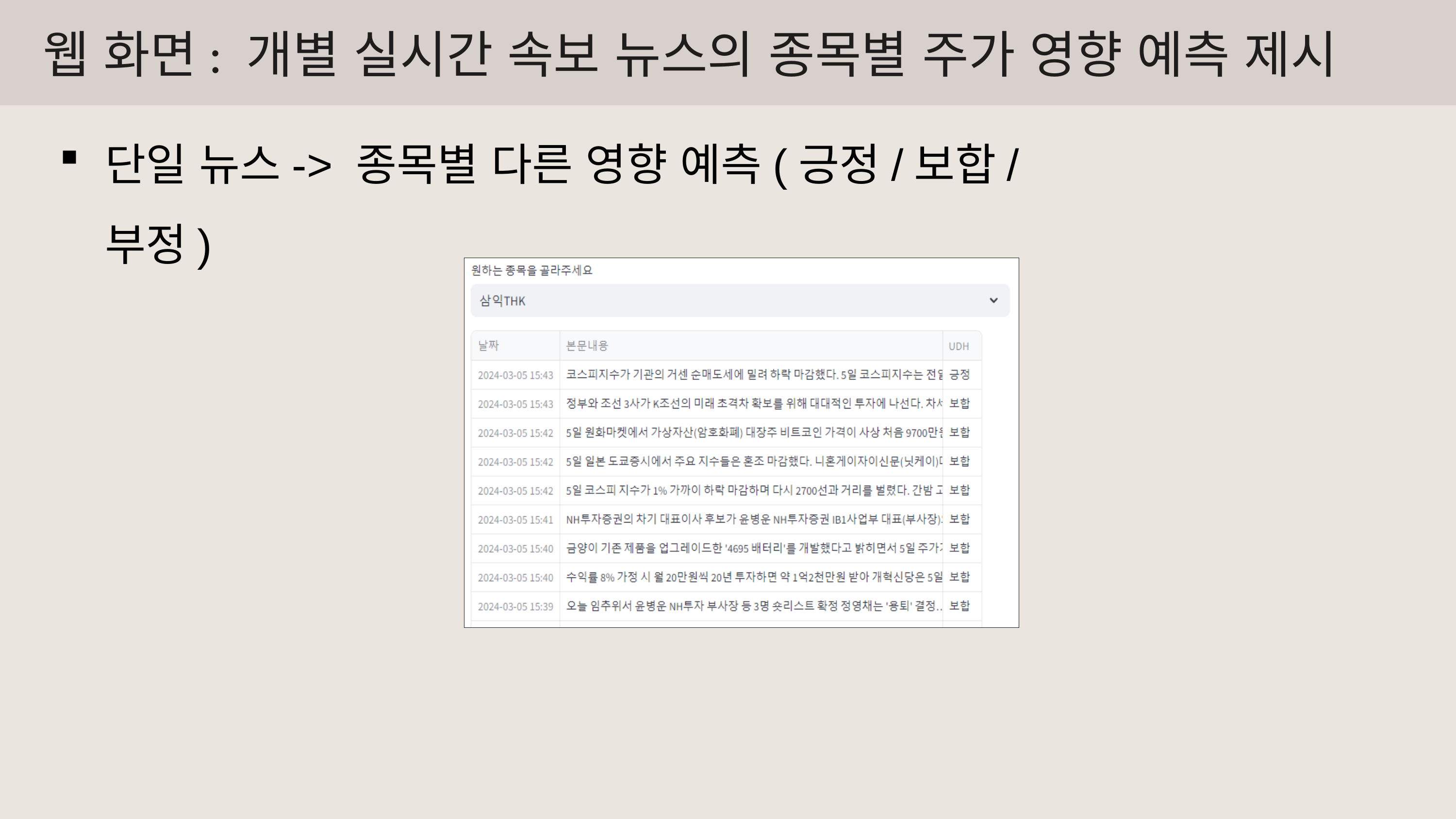

웹 화면: 개별 실시간 속보 뉴스의 종목별 주가 영향 예측 제시
단일 뉴스-> 종목별 다른 영향 예측(긍정/보합/부정)